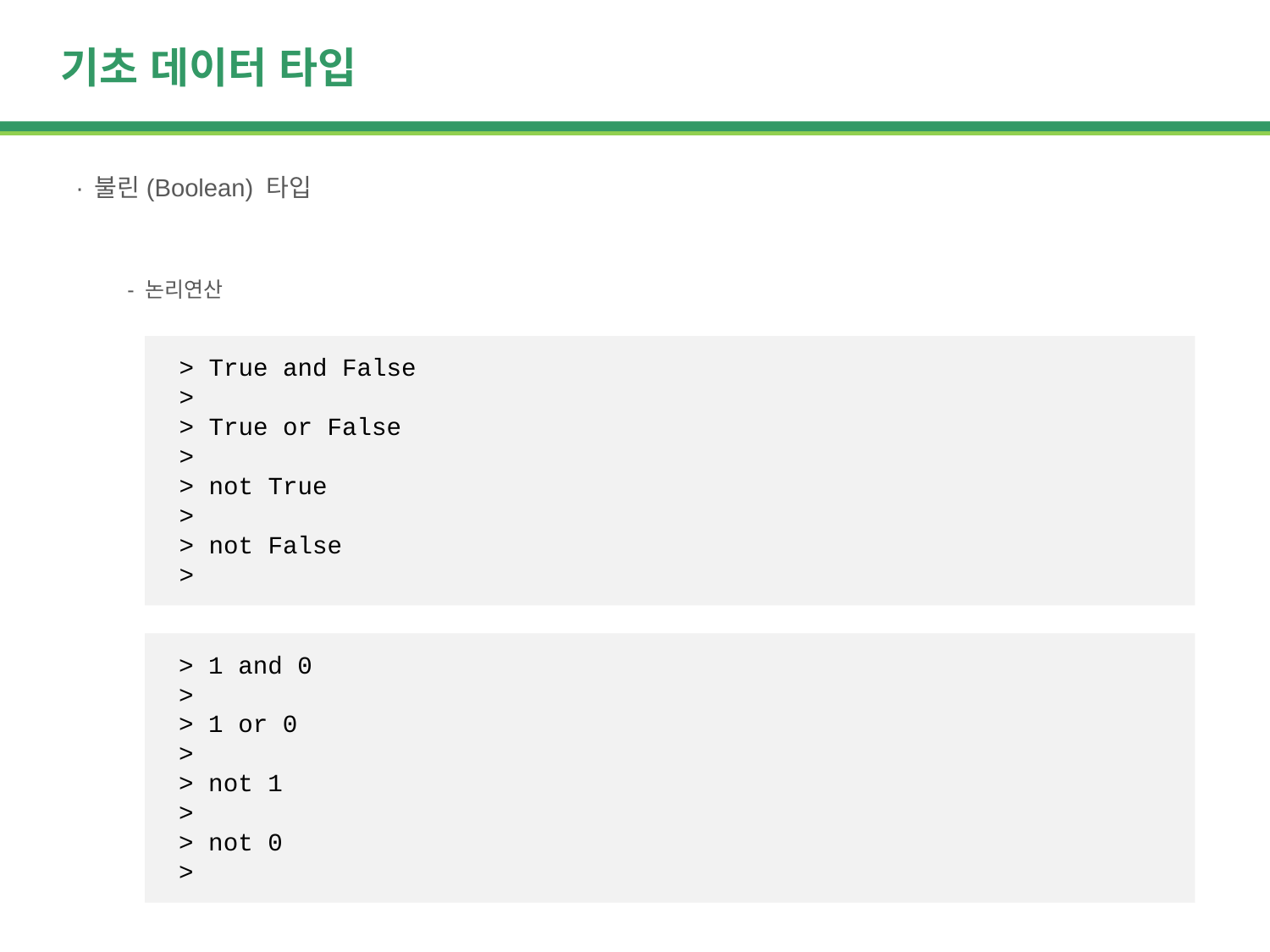

기초 데이터 타입

∙ 불린(Boolean) 타입
- 논리연산

> True and False
>
> True or False
>
> not True
>
> not False
>

> 1 and 0
>
> 1 or 0
>
> not 1
>
> not 0
>